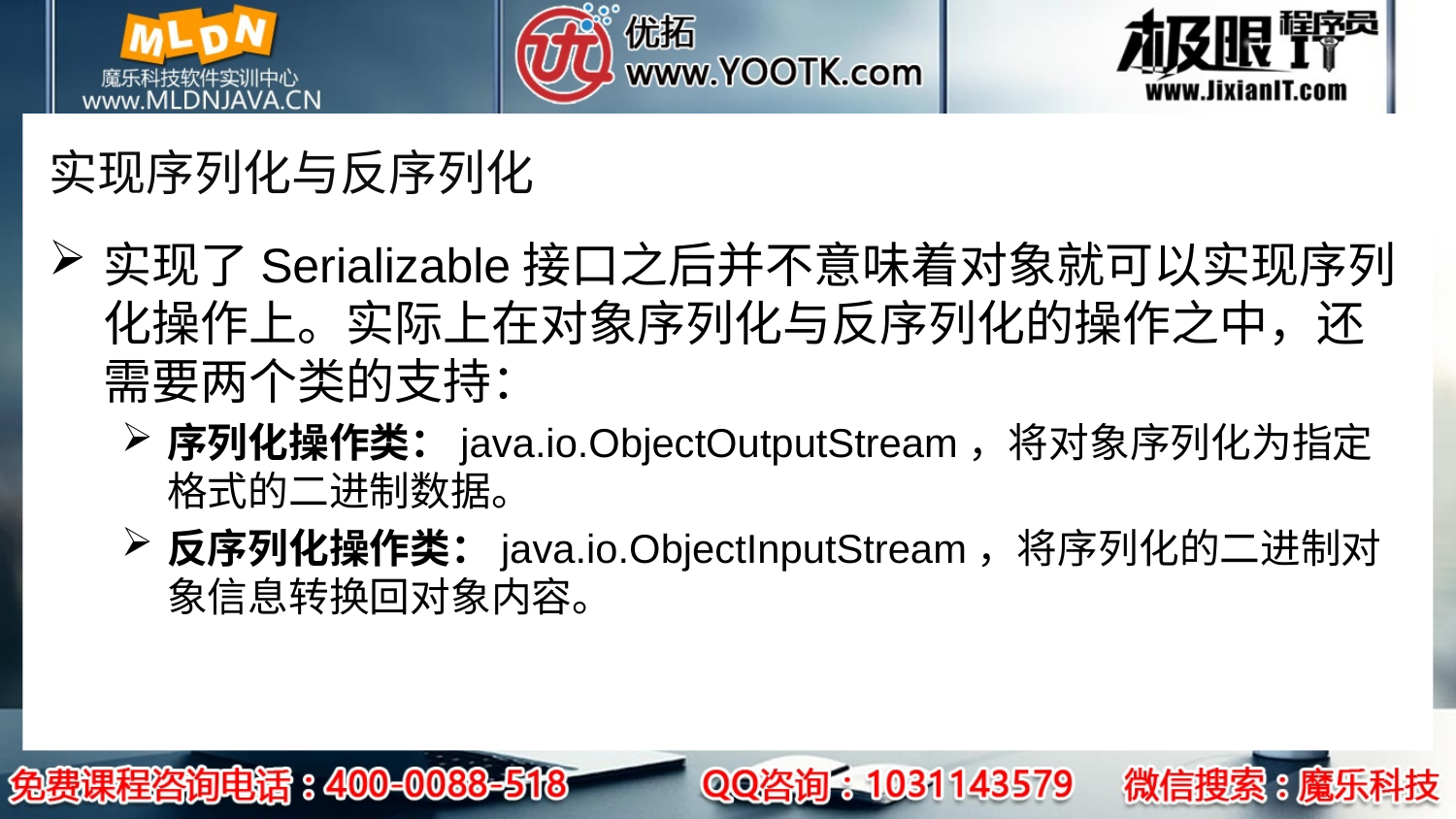

# 实现序列化与反序列化
实现了Serializable接口之后并不意味着对象就可以实现序列化操作上。实际上在对象序列化与反序列化的操作之中，还需要两个类的支持：
序列化操作类：java.io.ObjectOutputStream，将对象序列化为指定格式的二进制数据。
反序列化操作类：java.io.ObjectInputStream，将序列化的二进制对象信息转换回对象内容。